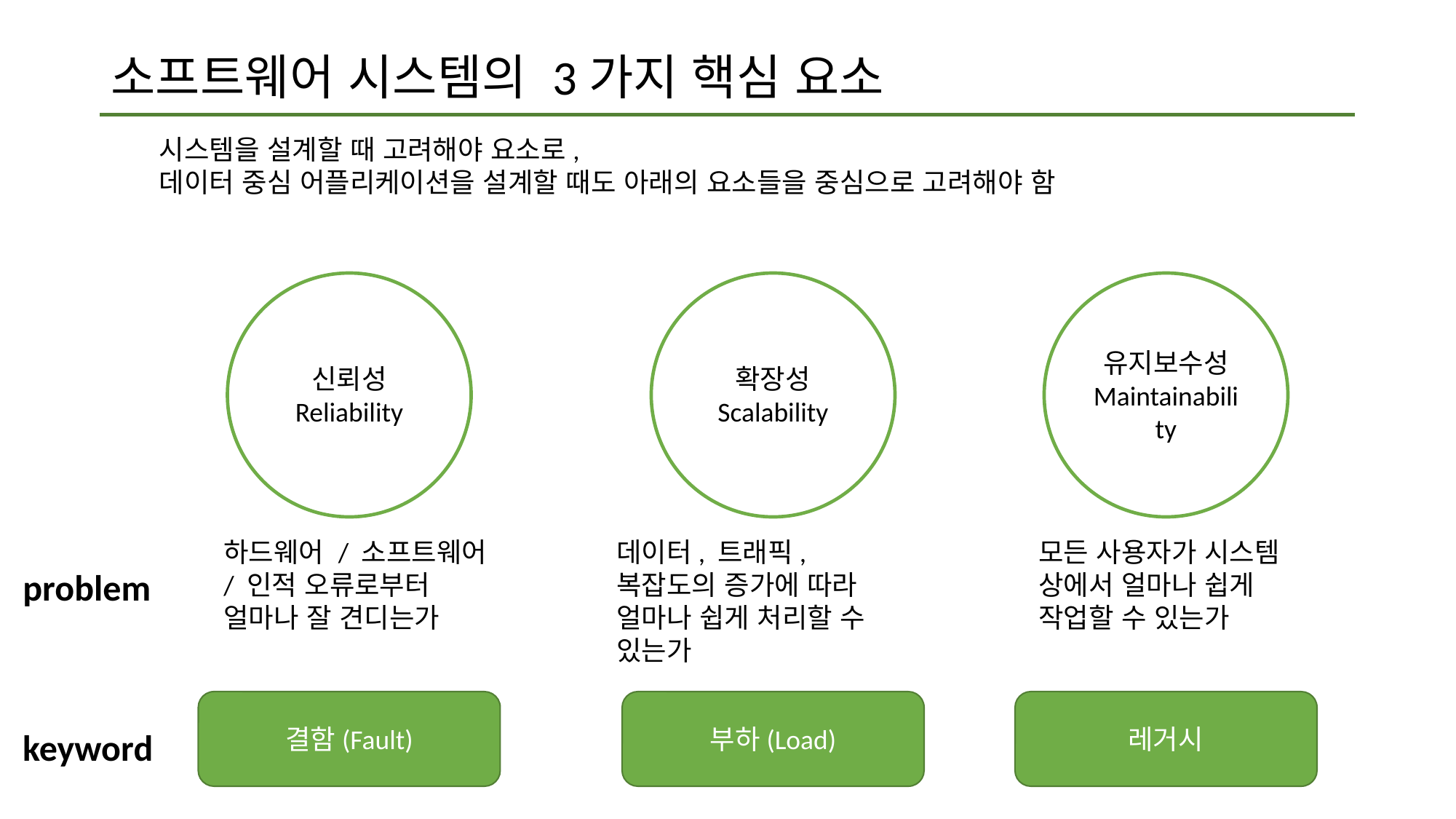

# 소프트웨어 시스템의 3가지 핵심 요소
시스템을 설계할 때 고려해야 요소로,
데이터 중심 어플리케이션을 설계할 때도 아래의 요소들을 중심으로 고려해야 함
신뢰성
Reliability
하드웨어 / 소프트웨어 / 인적 오류로부터
얼마나 잘 견디는가
결함(Fault)
확장성
Scalability
데이터, 트래픽, 복잡도의 증가에 따라
얼마나 쉽게 처리할 수 있는가
부하(Load)
유지보수성
Maintainability
모든 사용자가 시스템 상에서 얼마나 쉽게
작업할 수 있는가
레거시
problem
keyword